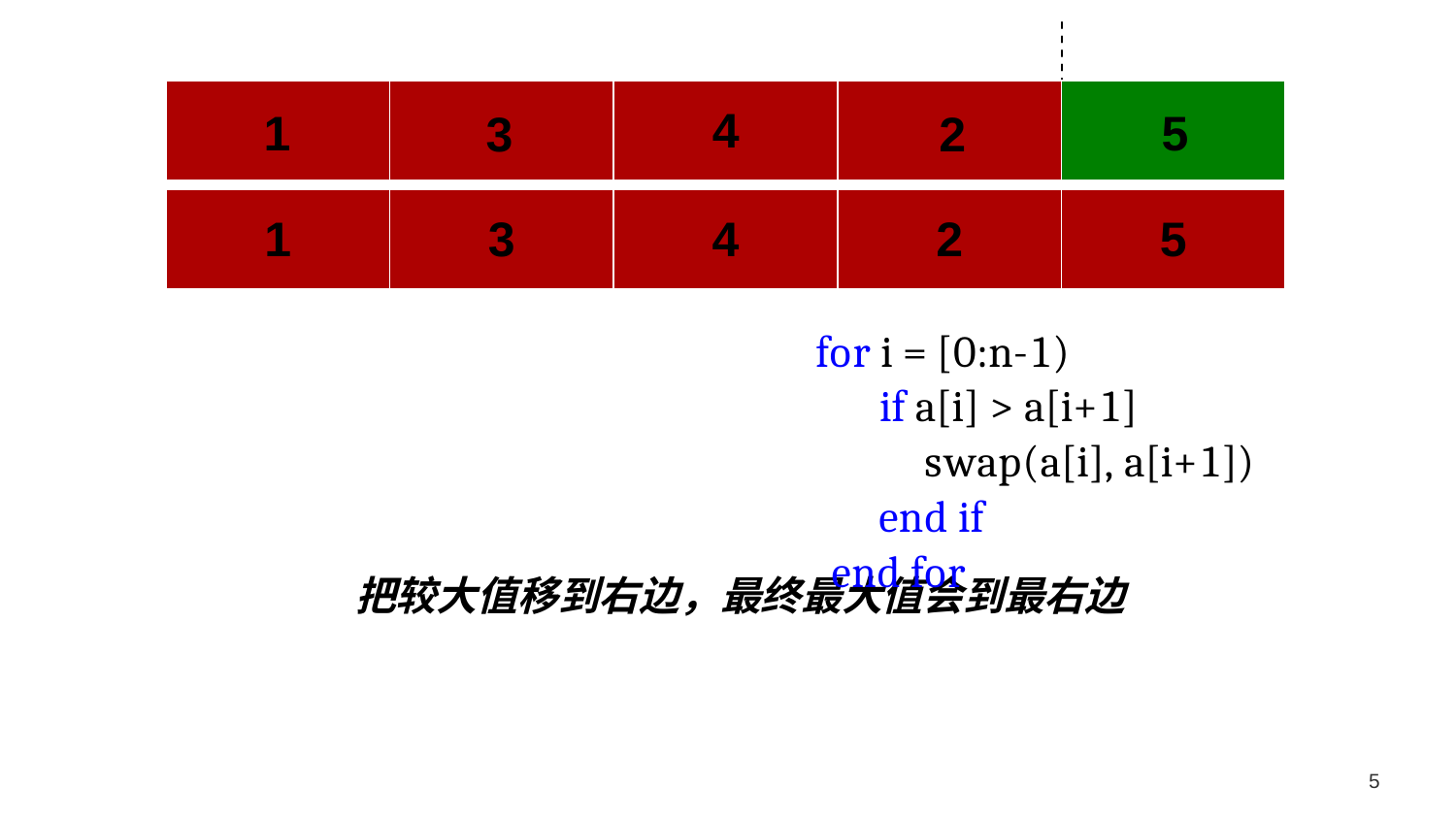

|  |  |  |  |  |
| --- | --- | --- | --- | --- |
4
5
1
3
2
| 1 | 3 | 4 | 2 | 5 |
| --- | --- | --- | --- | --- |
for i = [0:n-1)
if a[i] > a[i+1]
swap(a[i], a[i+1])
end if
end for
把较大值移到右边，最终最大值会到最右边